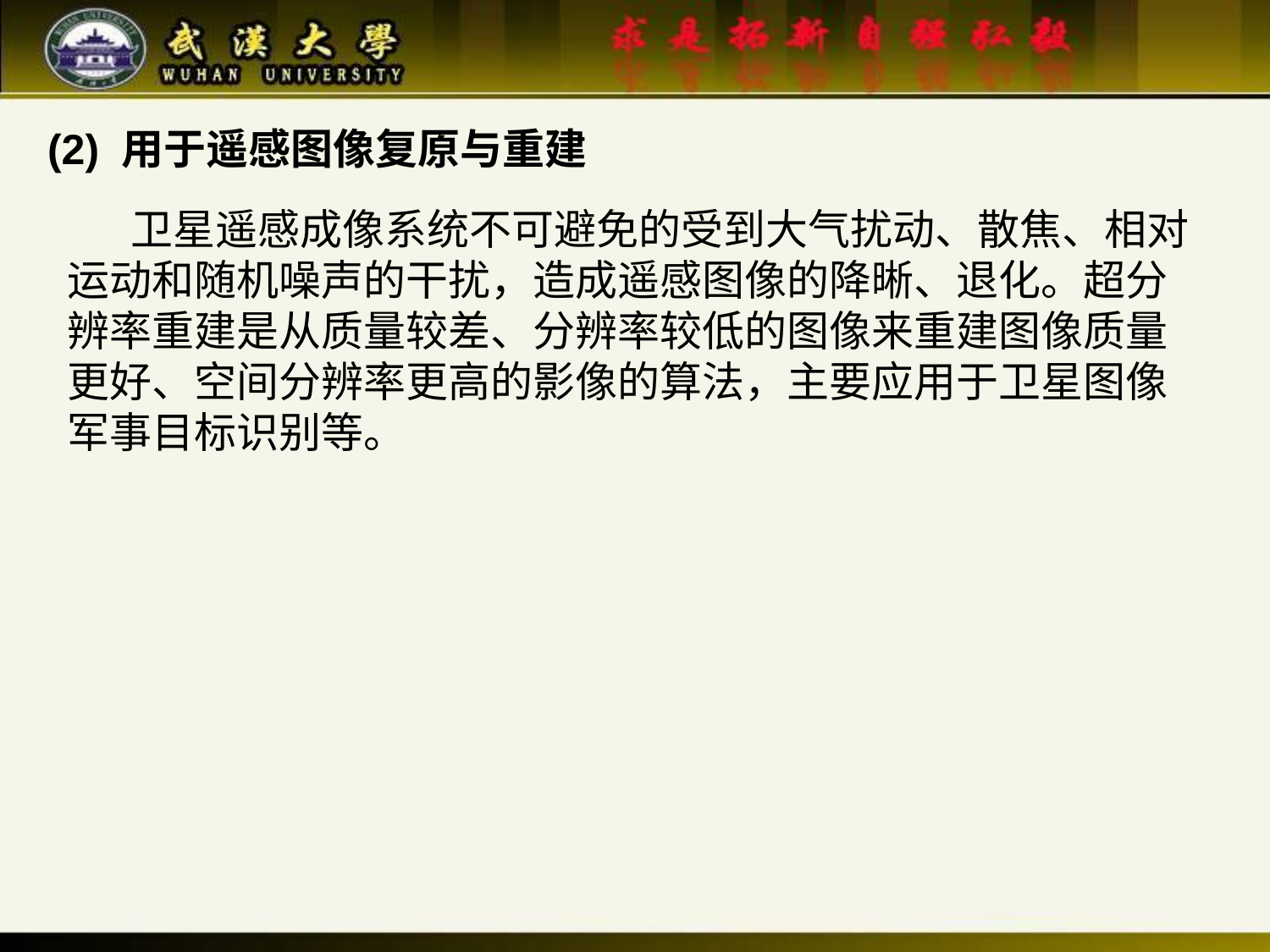

(2) 用于遥感图像复原与重建
卫星遥感成像系统不可避免的受到大气扰动、散焦、相对运动和随机噪声的干扰，造成遥感图像的降晰、退化。超分辨率重建是从质量较差、分辨率较低的图像来重建图像质量更好、空间分辨率更高的影像的算法，主要应用于卫星图像军事目标识别等。